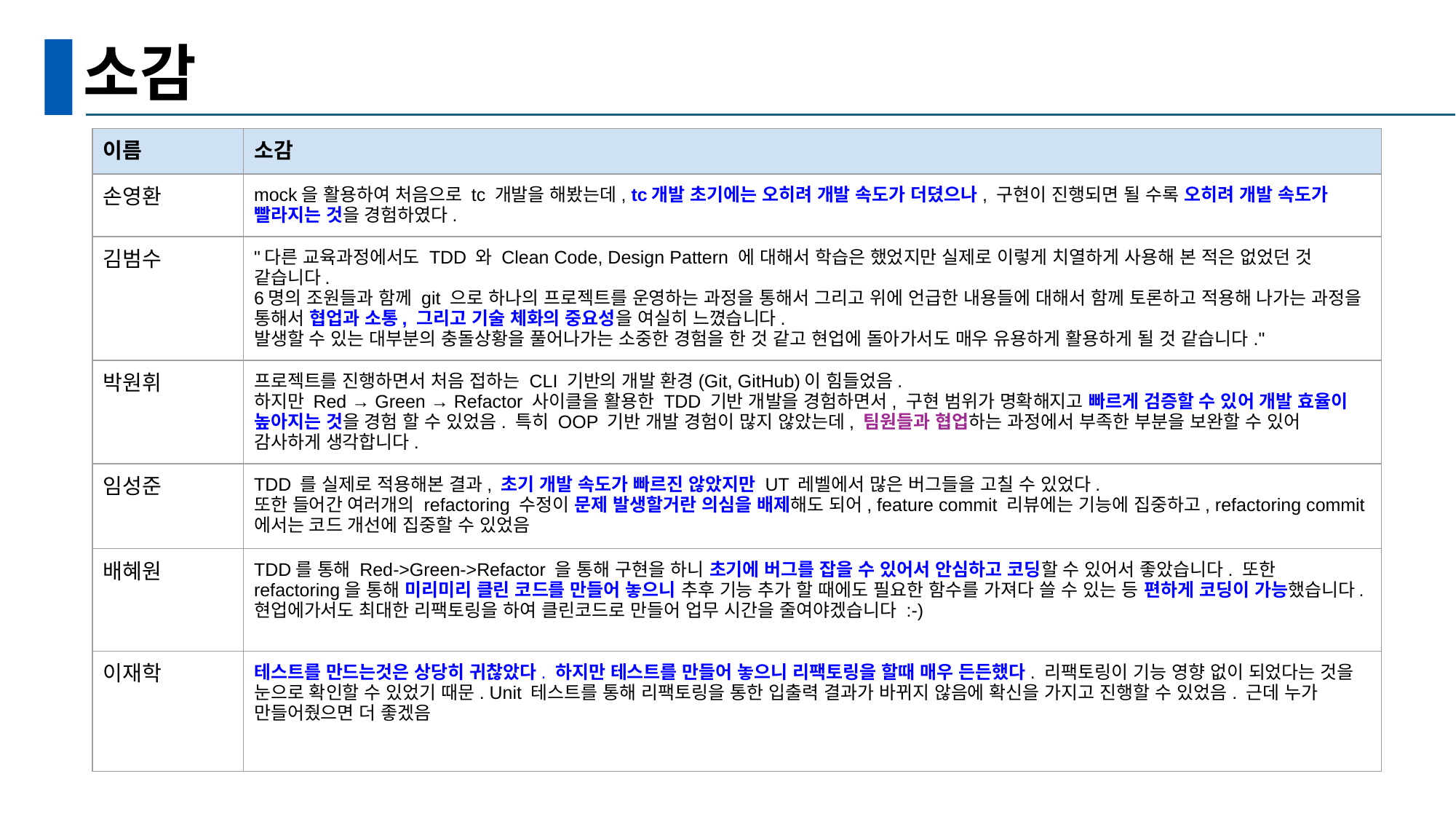

# 소감
| 이름 | 소감 |
| --- | --- |
| 손영환 | mock을 활용하여 처음으로 tc 개발을 해봤는데, tc개발 초기에는 오히려 개발 속도가 더뎠으나, 구현이 진행되면 될 수록 오히려 개발 속도가 빨라지는 것을 경험하였다. |
| 김범수 | "다른 교육과정에서도 TDD 와 Clean Code, Design Pattern 에 대해서 학습은 했었지만 실제로 이렇게 치열하게 사용해 본 적은 없었던 것 같습니다. 6명의 조원들과 함께 git 으로 하나의 프로젝트를 운영하는 과정을 통해서 그리고 위에 언급한 내용들에 대해서 함께 토론하고 적용해 나가는 과정을 통해서 협업과 소통, 그리고 기술 체화의 중요성을 여실히 느꼈습니다. 발생할 수 있는 대부분의 충돌상황을 풀어나가는 소중한 경험을 한 것 같고 현업에 돌아가서도 매우 유용하게 활용하게 될 것 같습니다." |
| 박원휘 | 프로젝트를 진행하면서 처음 접하는 CLI 기반의 개발 환경(Git, GitHub)이 힘들었음. 하지만 Red → Green → Refactor 사이클을 활용한 TDD 기반 개발을 경험하면서, 구현 범위가 명확해지고 빠르게 검증할 수 있어 개발 효율이 높아지는 것을 경험 할 수 있었음. 특히 OOP 기반 개발 경험이 많지 않았는데, 팀원들과 협업하는 과정에서 부족한 부분을 보완할 수 있어 감사하게 생각합니다. |
| 임성준 | TDD 를 실제로 적용해본 결과, 초기 개발 속도가 빠르진 않았지만 UT 레벨에서 많은 버그들을 고칠 수 있었다. 또한 들어간 여러개의 refactoring 수정이 문제 발생할거란 의심을 배제해도 되어, feature commit 리뷰에는 기능에 집중하고, refactoring commit에서는 코드 개선에 집중할 수 있었음 |
| 배혜원 | TDD를 통해 Red->Green->Refactor 을 통해 구현을 하니 초기에 버그를 잡을 수 있어서 안심하고 코딩할 수 있어서 좋았습니다. 또한 refactoring을 통해 미리미리 클린 코드를 만들어 놓으니 추후 기능 추가 할 때에도 필요한 함수를 가져다 쓸 수 있는 등 편하게 코딩이 가능했습니다. 현업에가서도 최대한 리팩토링을 하여 클린코드로 만들어 업무 시간을 줄여야겠습니다 :-) |
| 이재학 | 테스트를 만드는것은 상당히 귀찮았다. 하지만 테스트를 만들어 놓으니 리팩토링을 할때 매우 든든했다. 리팩토링이 기능 영향 없이 되었다는 것을 눈으로 확인할 수 있었기 때문. Unit 테스트를 통해 리팩토링을 통한 입출력 결과가 바뀌지 않음에 확신을 가지고 진행할 수 있었음. 근데 누가 만들어줬으면 더 좋겠음 |